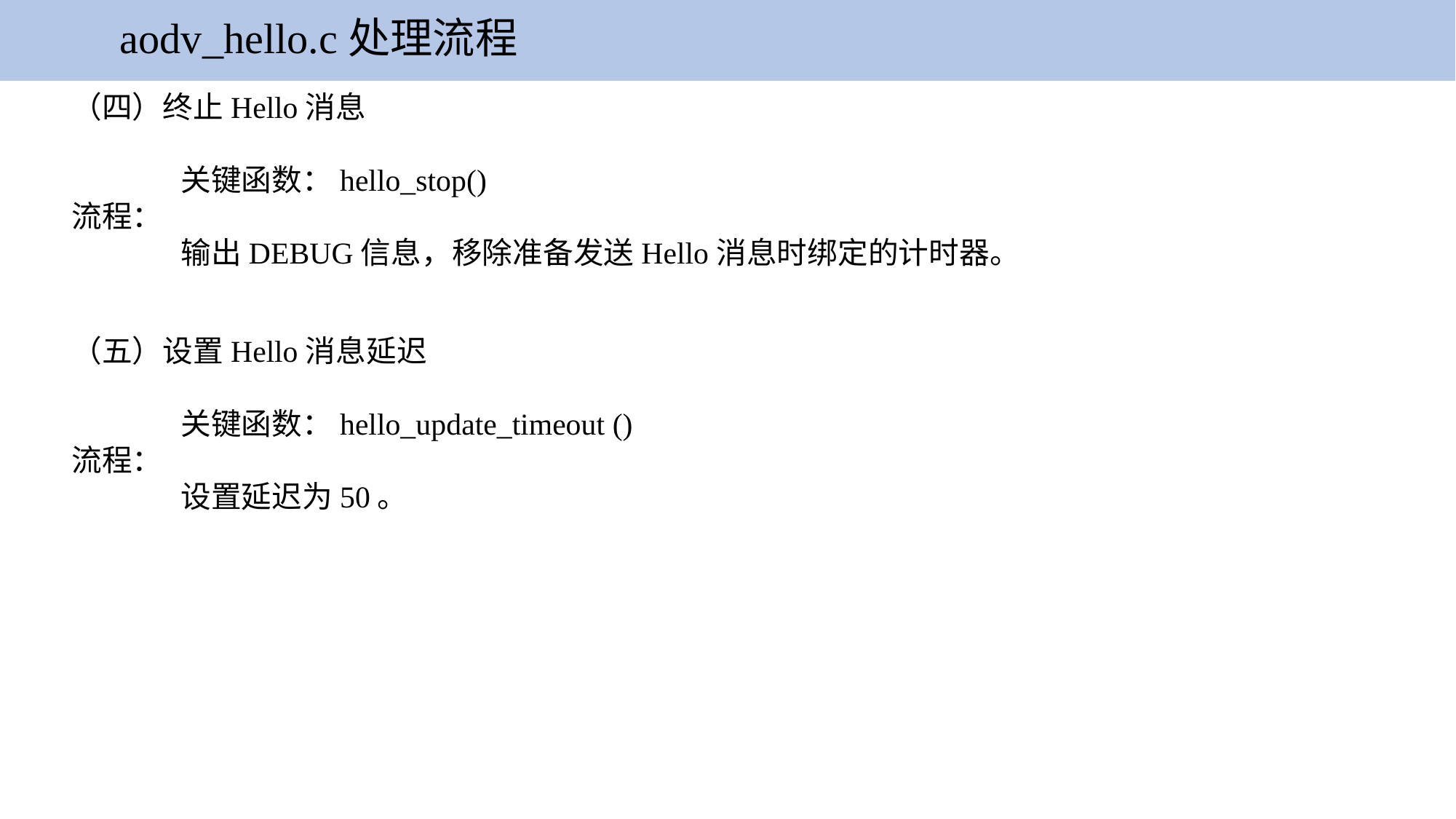

aodv_hello.c处理流程
（四）终止Hello消息

	关键函数：hello_stop()
流程：
	输出DEBUG信息，移除准备发送Hello消息时绑定的计时器。
（五）设置Hello消息延迟

	关键函数：hello_update_timeout ()
流程：
	设置延迟为50。